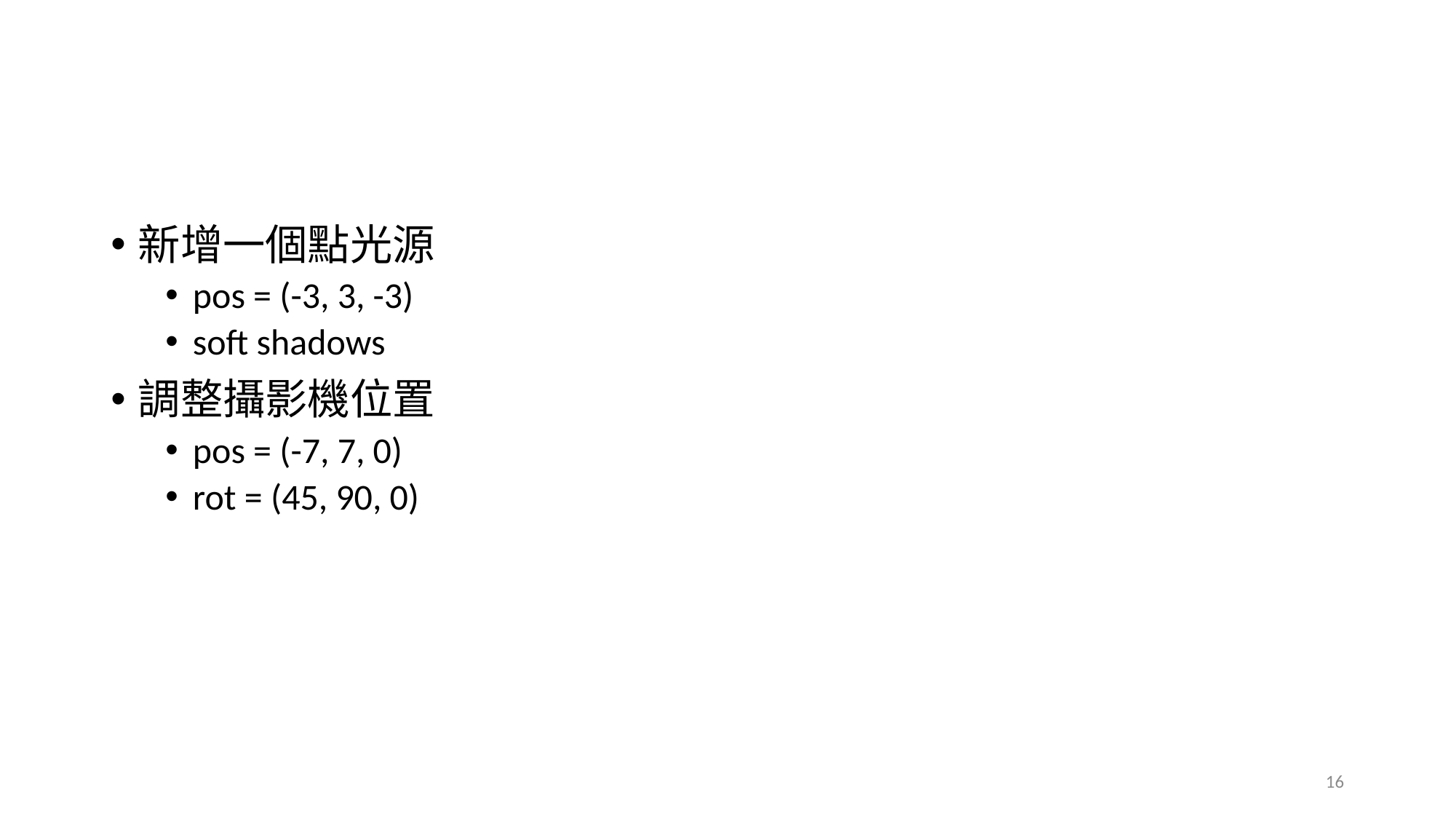

#
新增一個點光源
pos = (-3, 3, -3)
soft shadows
調整攝影機位置
pos = (-7, 7, 0)
rot = (45, 90, 0)

16